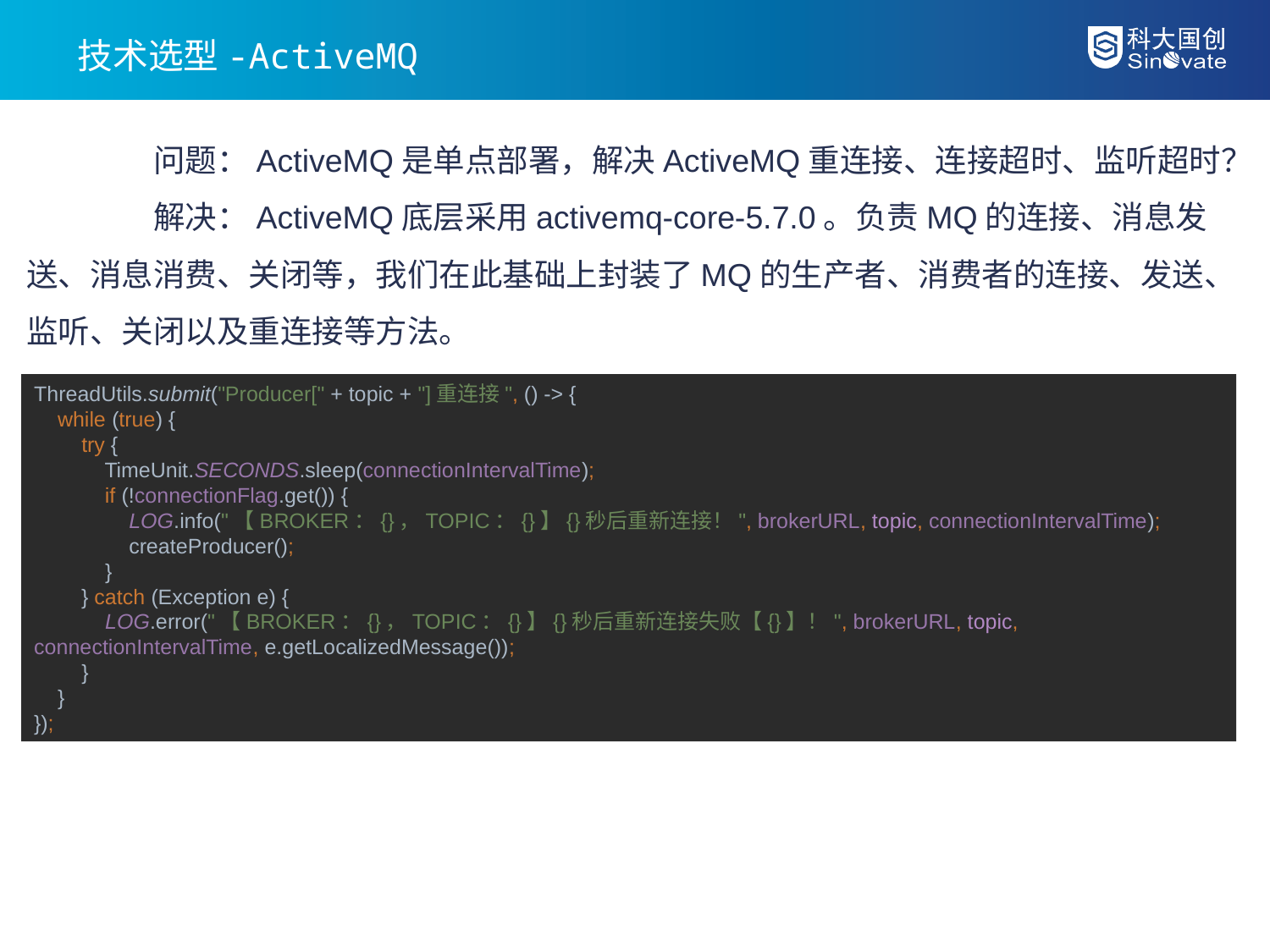

技术选型-ActiveMQ
	问题：ActiveMQ是单点部署，解决ActiveMQ重连接、连接超时、监听超时？
	解决：ActiveMQ底层采用activemq-core-5.7.0。负责MQ的连接、消息发送、消息消费、关闭等，我们在此基础上封装了MQ的生产者、消费者的连接、发送、监听、关闭以及重连接等方法。

ThreadUtils.submit("Producer[" + topic + "]重连接", () -> {
    while (true) {
        try {
            TimeUnit.SECONDS.sleep(connectionIntervalTime);
            if (!connectionFlag.get()) {
                LOG.info("【BROKER：{}，TOPIC：{}】{}秒后重新连接！", brokerURL, topic, connectionIntervalTime);
                createProducer();
            }
        } catch (Exception e) {
            LOG.error("【BROKER：{}，TOPIC：{}】{}秒后重新连接失败【{}】！", brokerURL, topic, connectionIntervalTime, e.getLocalizedMessage());
        }
    }
});